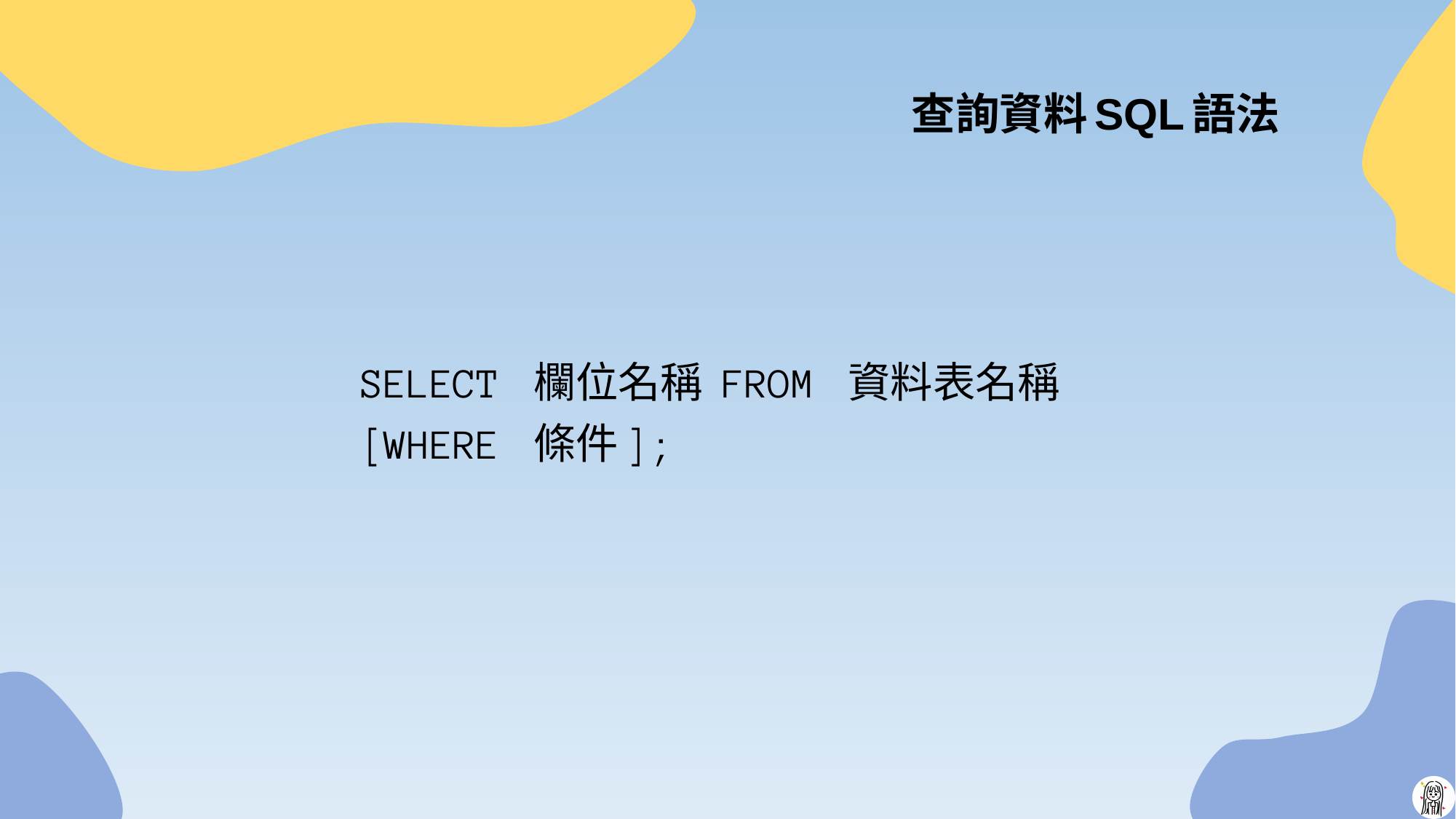

# 查詢資料SQL語法
SELECT 欄位名稱 FROM 資料表名稱
[WHERE 條件];
7